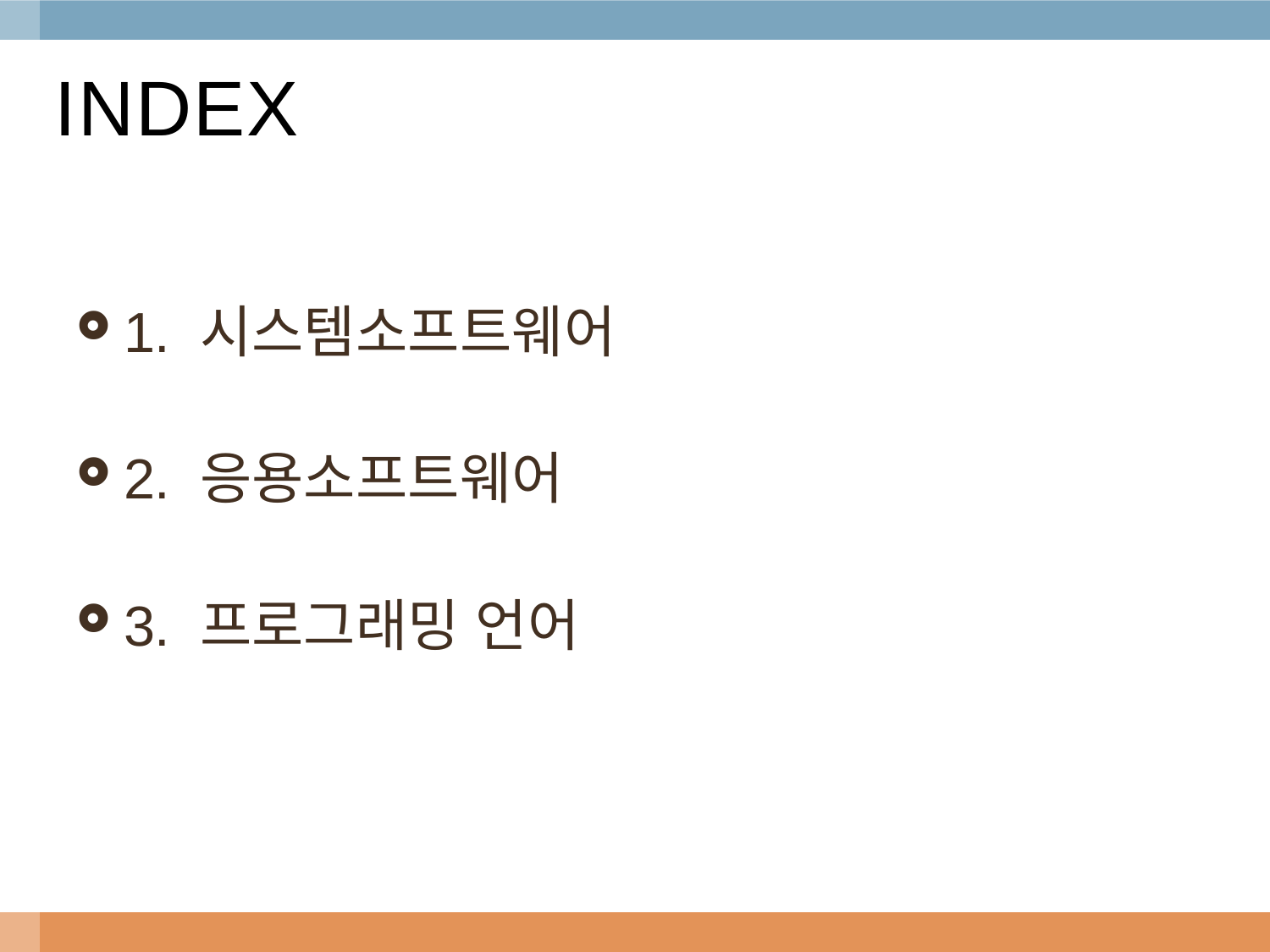

# INDEX
1. 시스템소프트웨어
2. 응용소프트웨어
3. 프로그래밍 언어